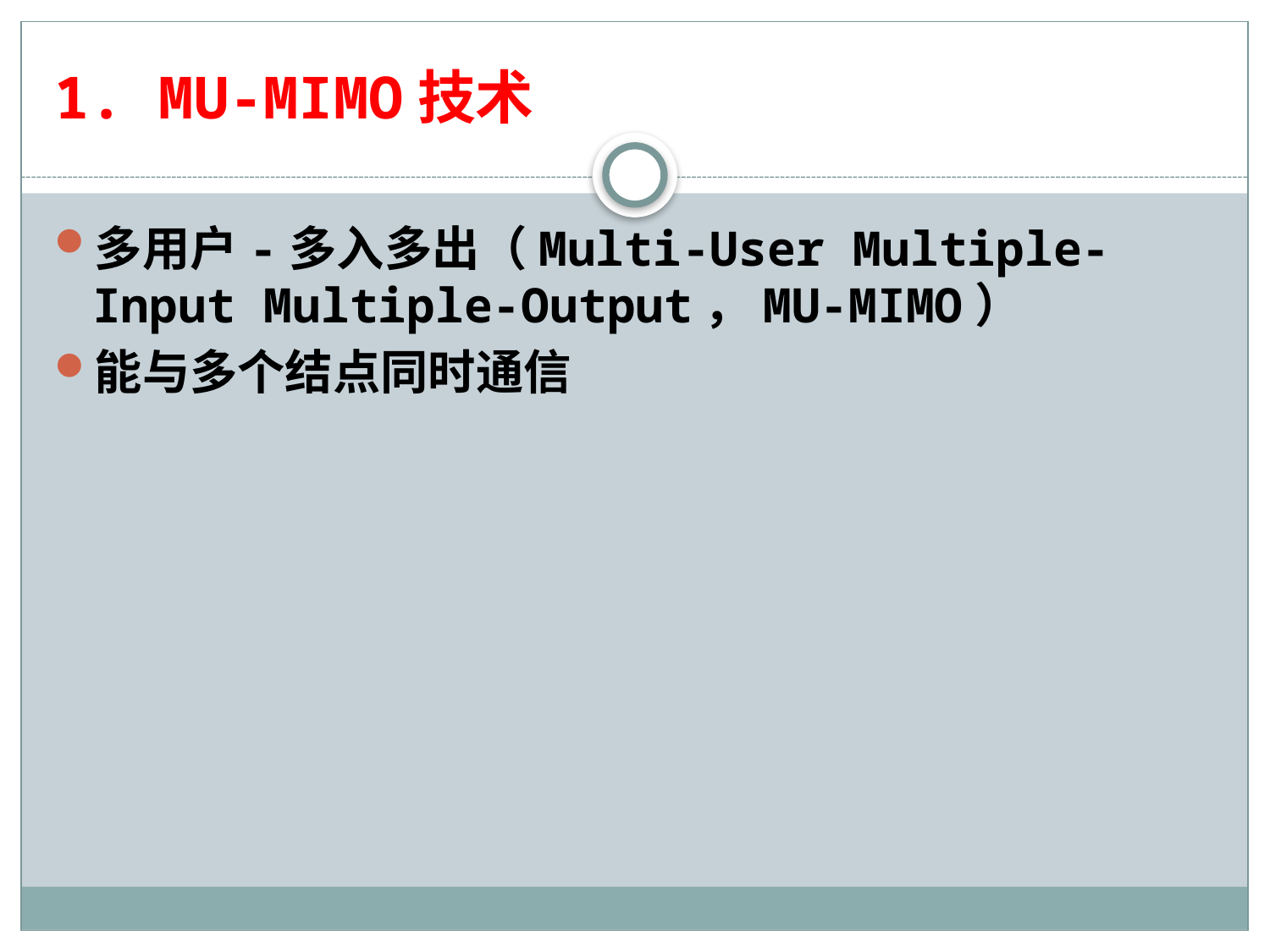

# 1. MU-MIMO技术
多用户-多入多出（Multi-User Multiple-Input Multiple-Output，MU-MIMO）
能与多个结点同时通信